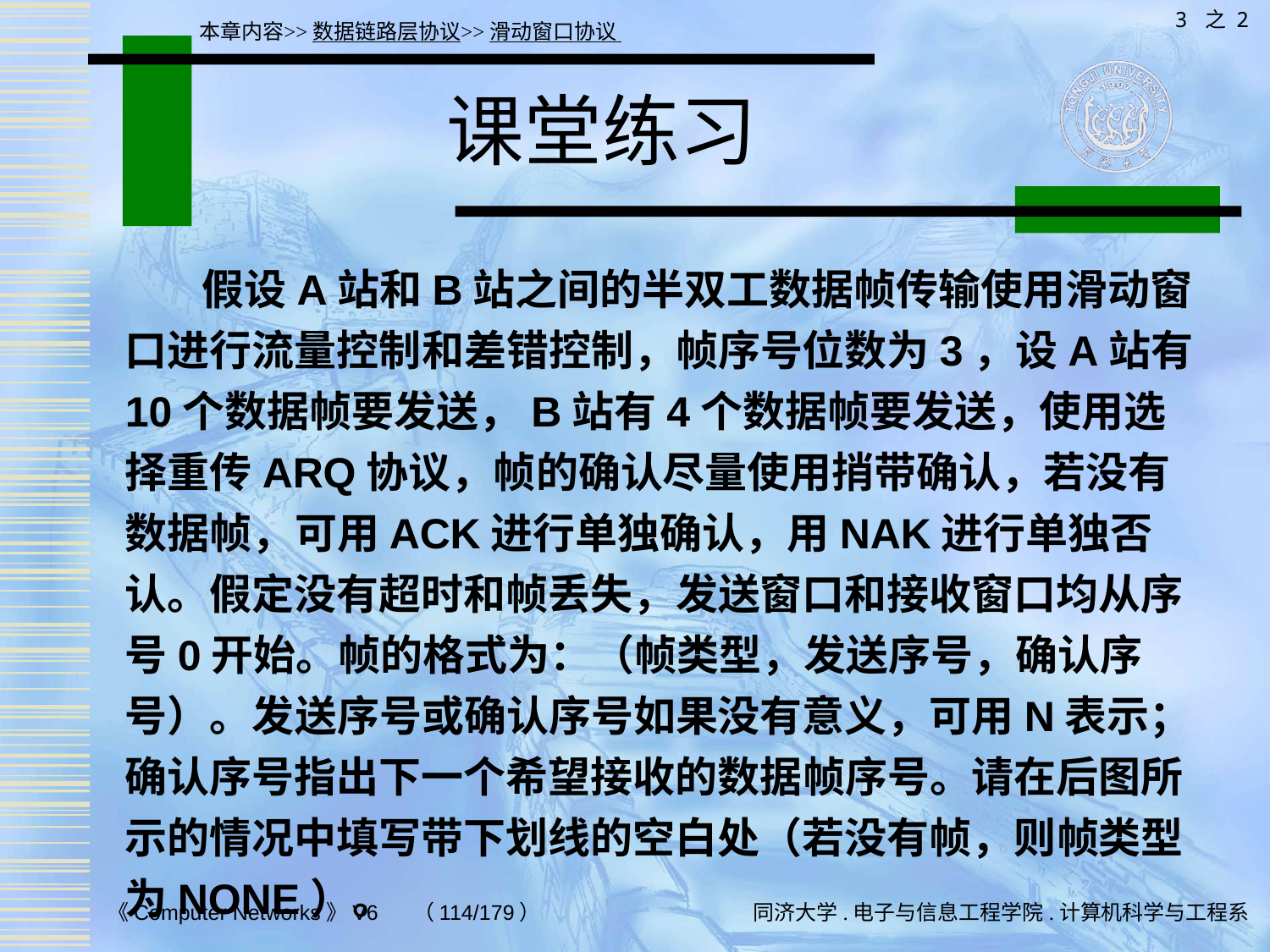

3 之 2
本章内容>>数据链路层协议>>滑动窗口协议
# 课堂练习
       假设A站和B站之间的半双工数据帧传输使用滑动窗口进行流量控制和差错控制，帧序号位数为3，设A站有10个数据帧要发送，B站有4个数据帧要发送，使用选择重传ARQ协议，帧的确认尽量使用捎带确认，若没有数据帧，可用ACK进行单独确认，用NAK进行单独否认。假定没有超时和帧丢失，发送窗口和接收窗口均从序号0开始。帧的格式为：（帧类型，发送序号，确认序号）。发送序号或确认序号如果没有意义，可用N表示；确认序号指出下一个希望接收的数据帧序号。请在后图所示的情况中填写带下划线的空白处（若没有帧，则帧类型为NONE）。